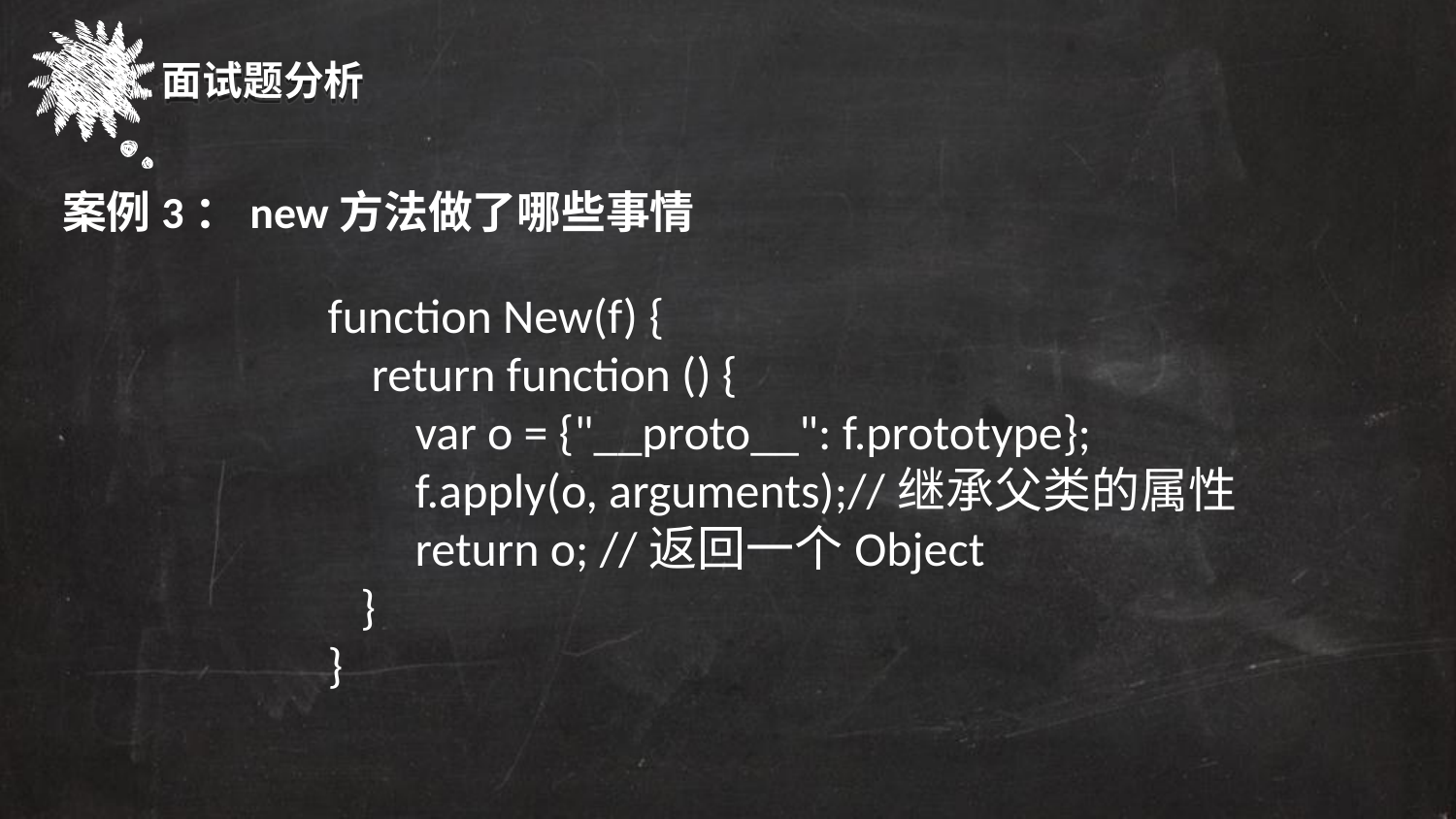

面试题分析
案例3：new方法做了哪些事情
function New(f) {
    return function () {
        var o = {"__proto__": f.prototype};
        f.apply(o, arguments);//继承父类的属性
        return o; //返回一个Object
   }
}